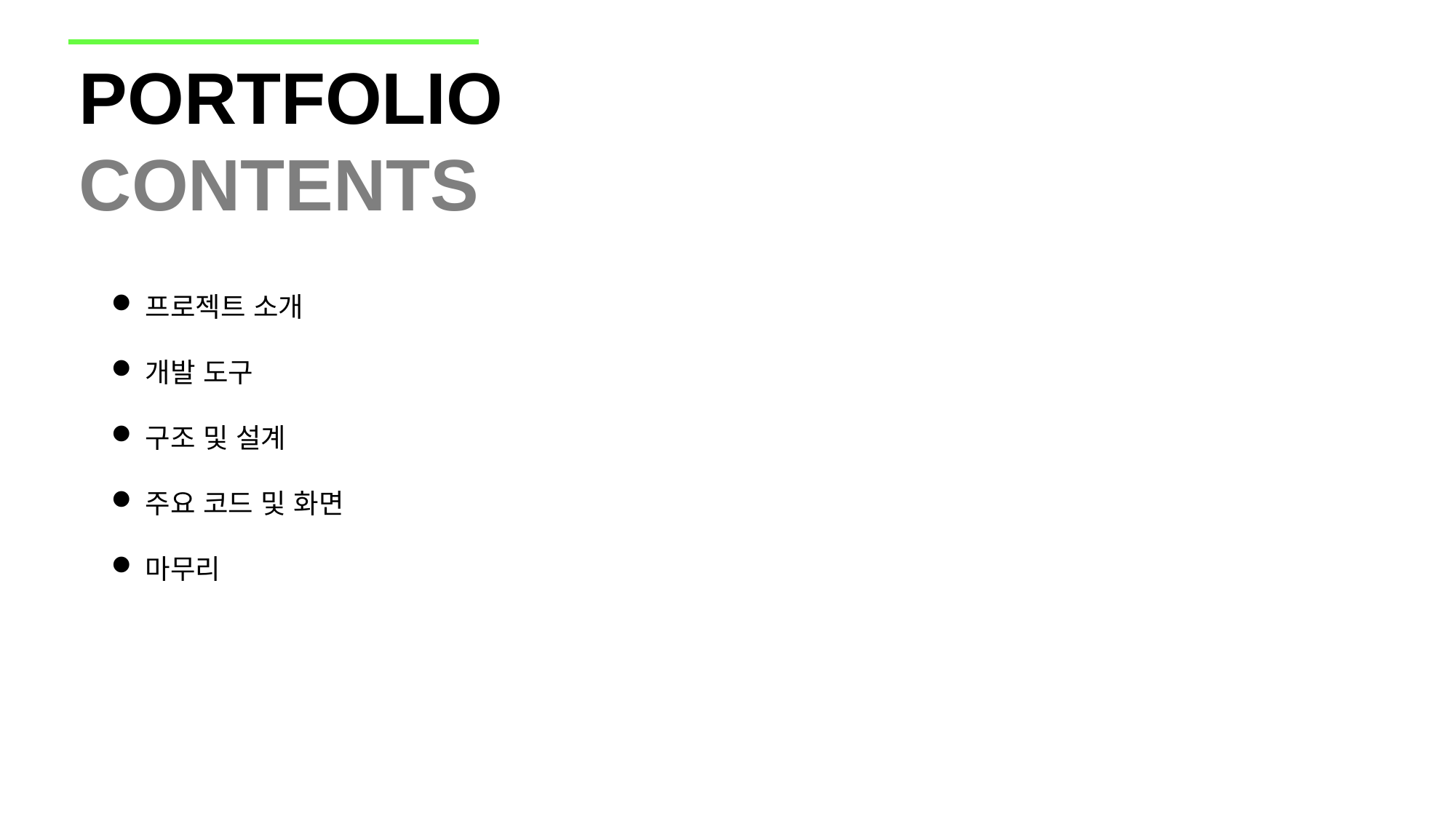

프로젝트 소개

개발 도구

구조 및 설계

주요 코드 및 화면

마무리